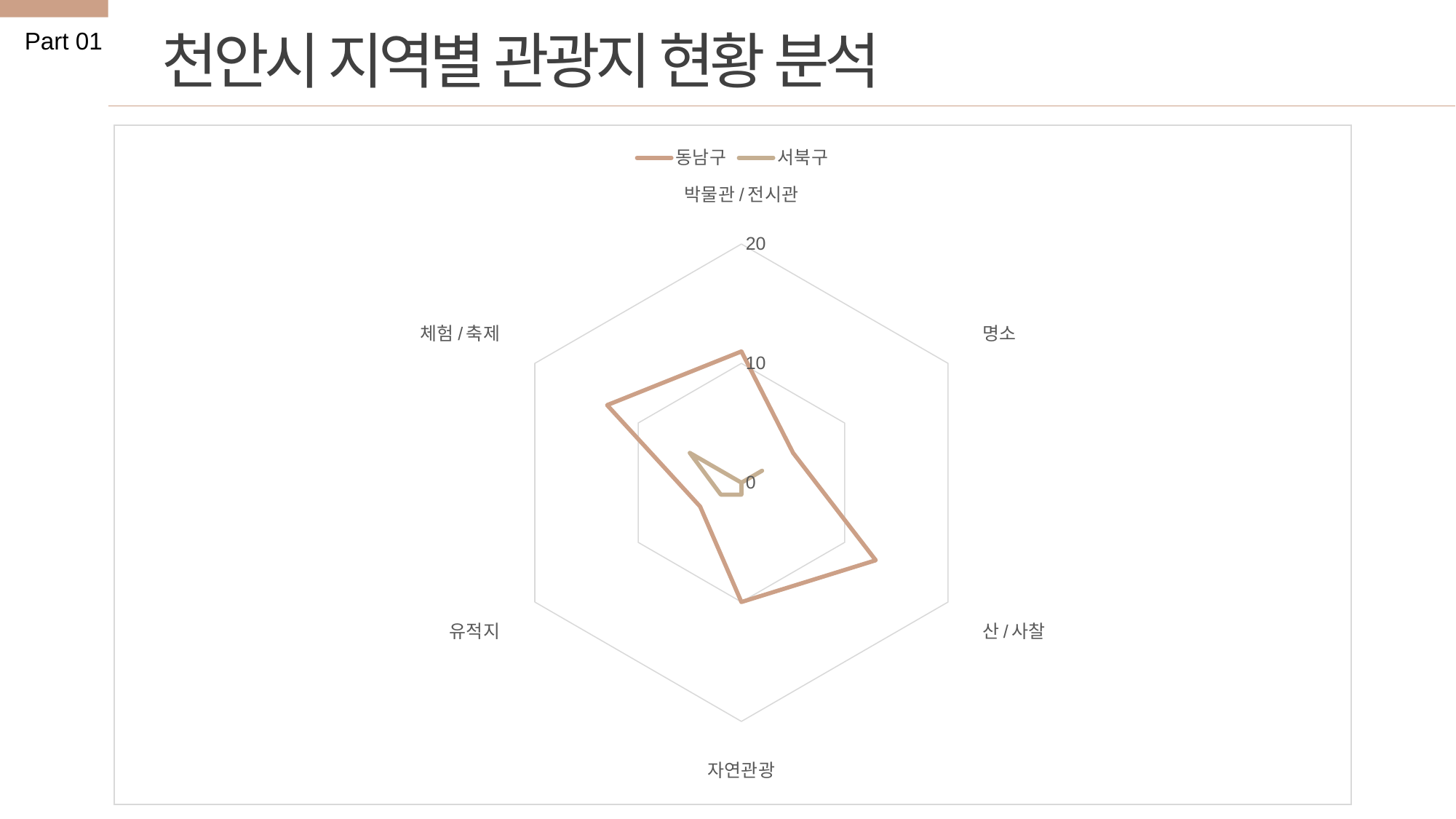

천안시 지역별 관광지 현황 분석
Part 01

### Chart

| Category | 동남구 | 서북구 |
|---|---|---|
| 박물관/전시관 | 11.0 | 0.0 |
| 명소 | 5.0 | 2.0 |
| 산/사찰 | 13.0 | 0.0 |
| 자연관광 | 10.0 | 1.0 |
| 유적지 | 4.0 | 2.0 |
| 체험/축제 | 13.0 | 5.0 |